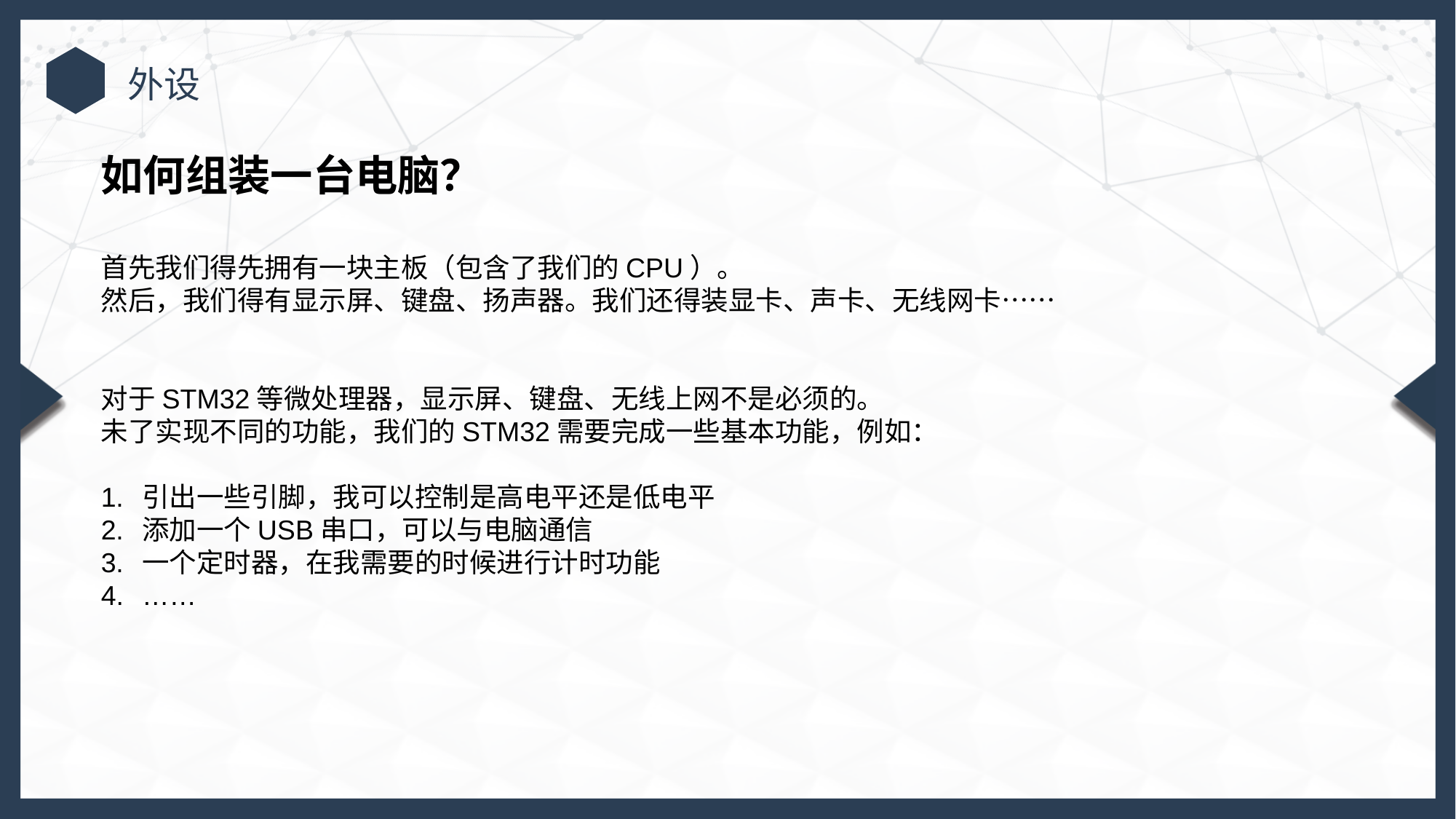

外设
如何组装一台电脑？

首先我们得先拥有一块主板（包含了我们的CPU）。
然后，我们得有显示屏、键盘、扬声器。我们还得装显卡、声卡、无线网卡……

对于STM32等微处理器，显示屏、键盘、无线上网不是必须的。
未了实现不同的功能，我们的STM32需要完成一些基本功能，例如：

引出一些引脚，我可以控制是高电平还是低电平
添加一个USB串口，可以与电脑通信
一个定时器，在我需要的时候进行计时功能
……

行业PPT模板http://www.1ppt.com/hangye/